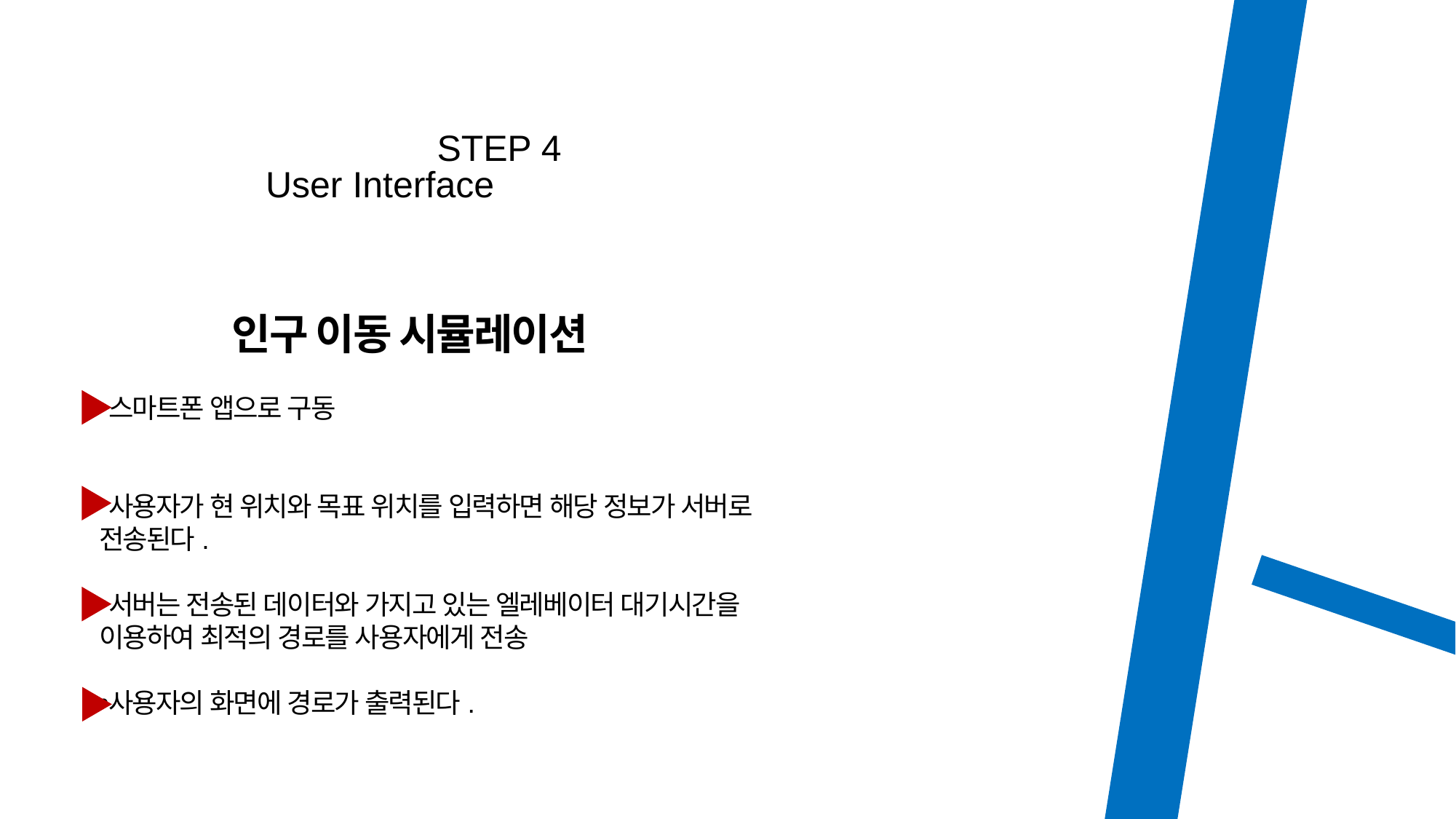

STEP 4
User Interface
인구 이동 시뮬레이션

스마트폰 앱으로 구동

사용자가 현 위치와 목표 위치를 입력하면 해당 정보가 서버로 전송된다.

서버는 전송된 데이터와 가지고 있는 엘레베이터 대기시간을 이용하여 최적의 경로를 사용자에게 전송

사용자의 화면에 경로가 출력된다.